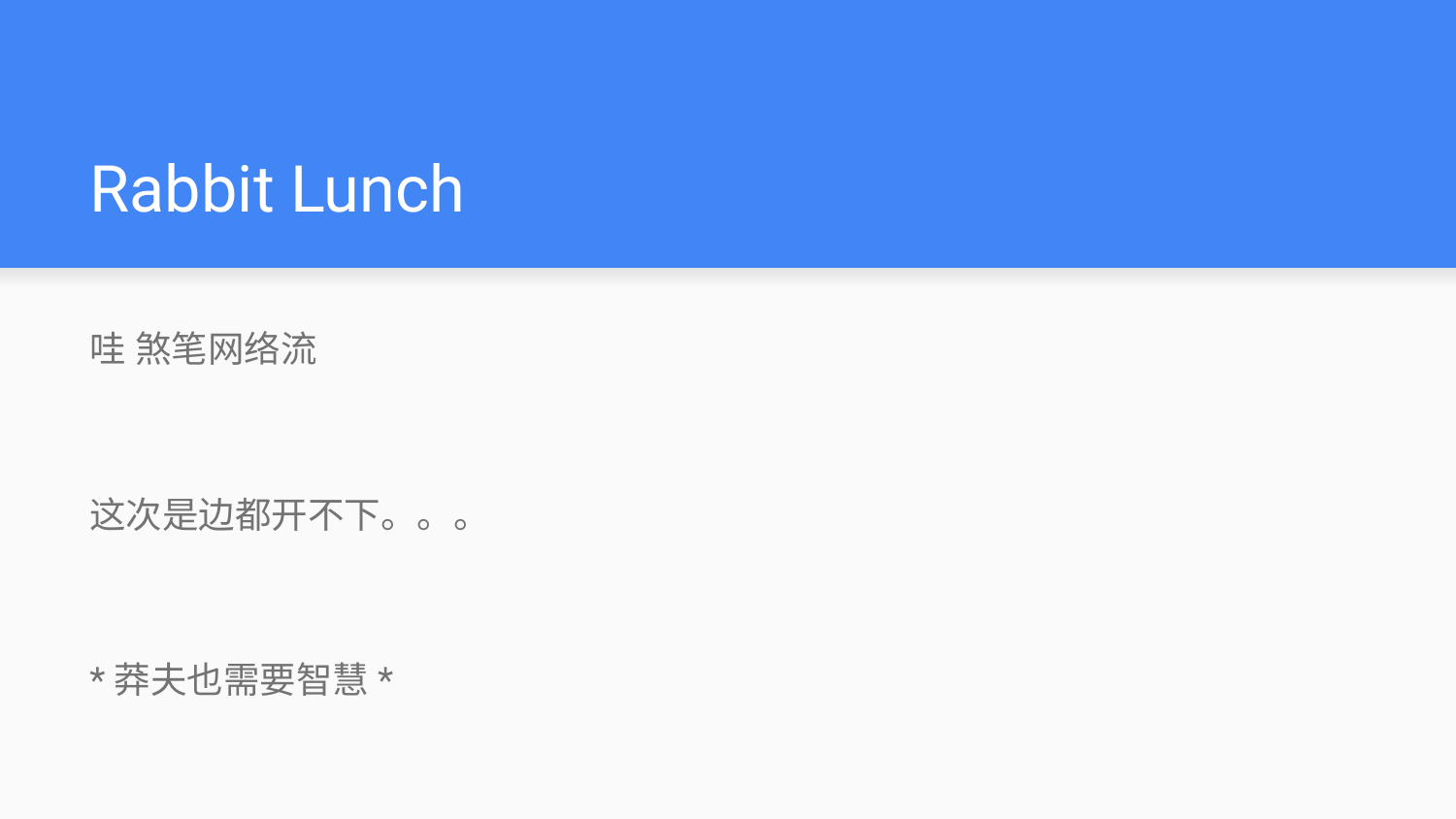

# Rabbit Lunch
哇 煞笔网络流

这次是边都开不下。。。

*莽夫也需要智慧*